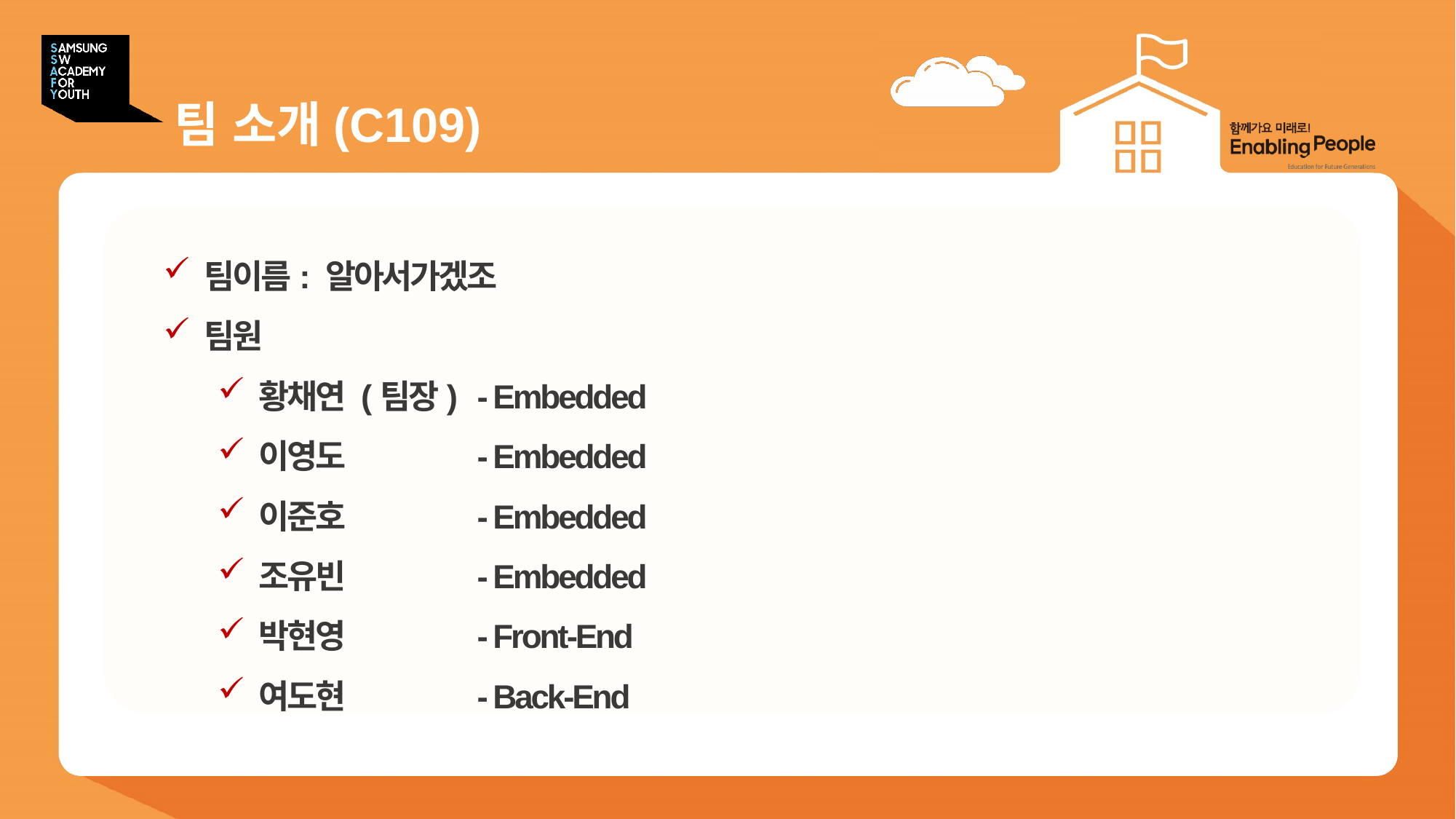

# 팀 소개(C109)

팀이름: 알아서가겠조
팀원
황채연 (팀장)	- Embedded
이영도		- Embedded
이준호		- Embedded
조유빈		- Embedded
박현영		- Front-End
여도현		- Back-End